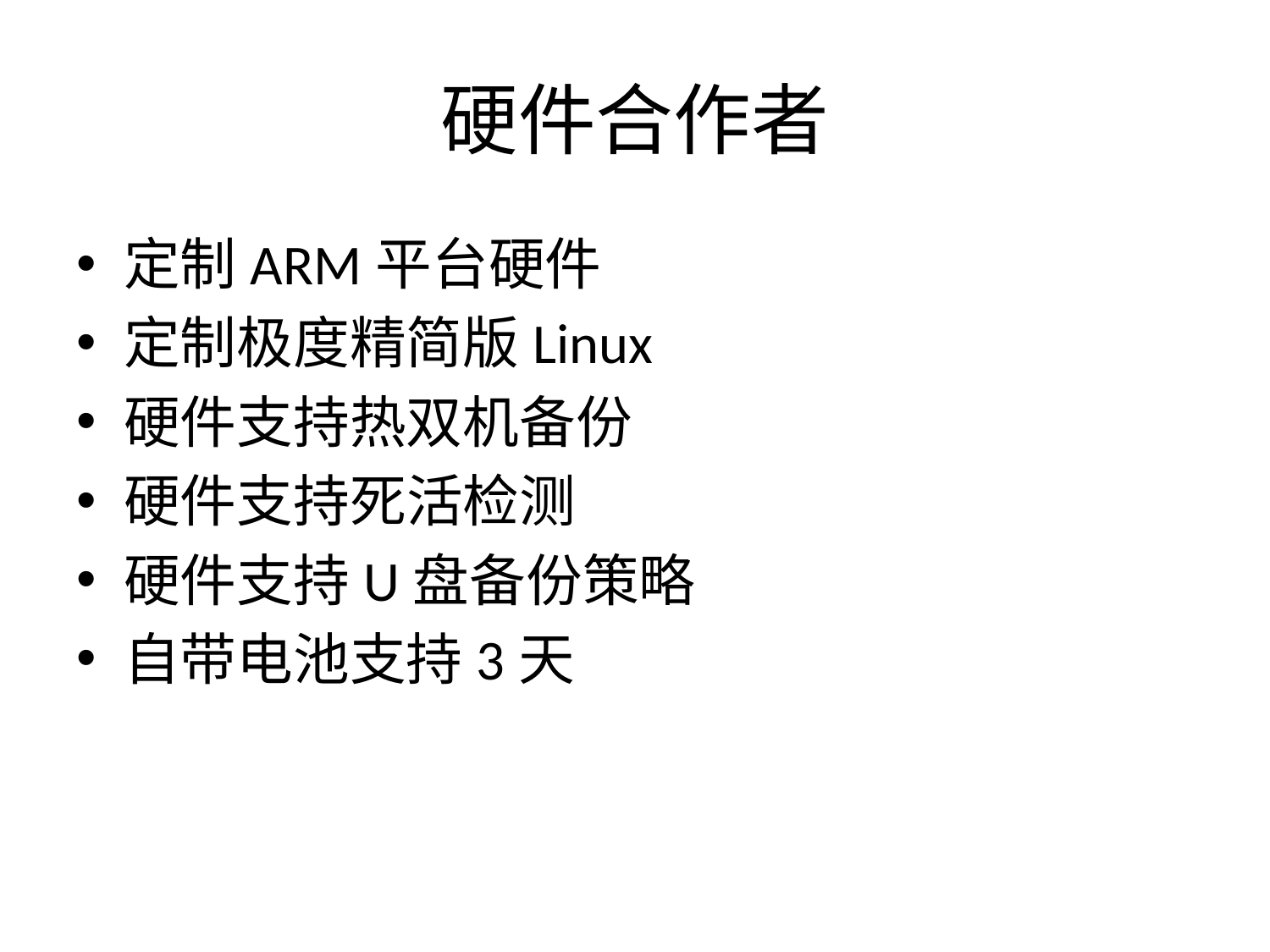

# 硬件合作者
定制ARM平台硬件
定制极度精简版Linux
硬件支持热双机备份
硬件支持死活检测
硬件支持U盘备份策略
自带电池支持3天